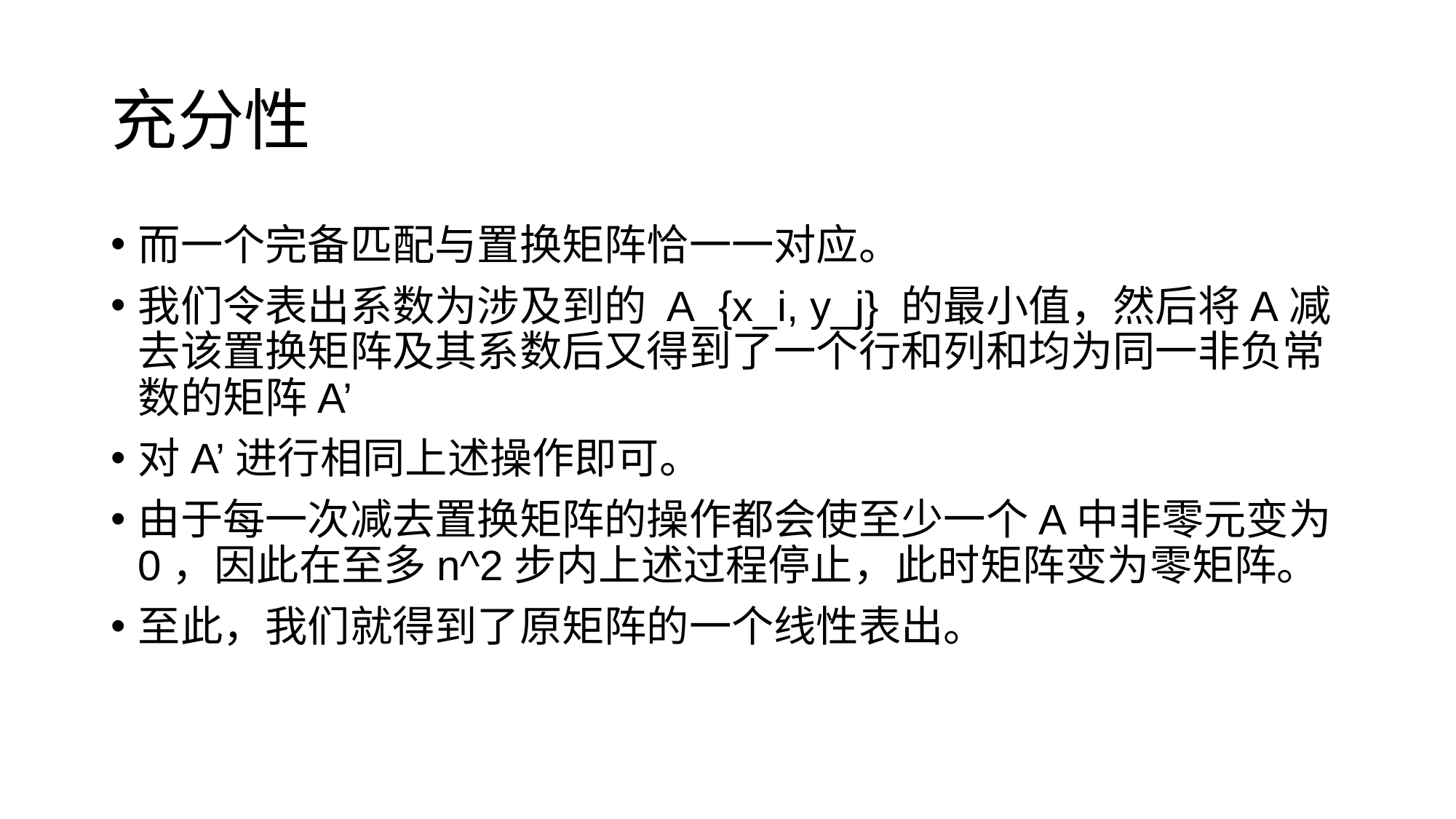

# 充分性
而一个完备匹配与置换矩阵恰一一对应。
我们令表出系数为涉及到的 A_{x_i, y_j} 的最小值，然后将A减去该置换矩阵及其系数后又得到了一个行和列和均为同一非负常数的矩阵A’
对A’进行相同上述操作即可。
由于每一次减去置换矩阵的操作都会使至少一个A中非零元变为0，因此在至多n^2步内上述过程停止，此时矩阵变为零矩阵。
至此，我们就得到了原矩阵的一个线性表出。